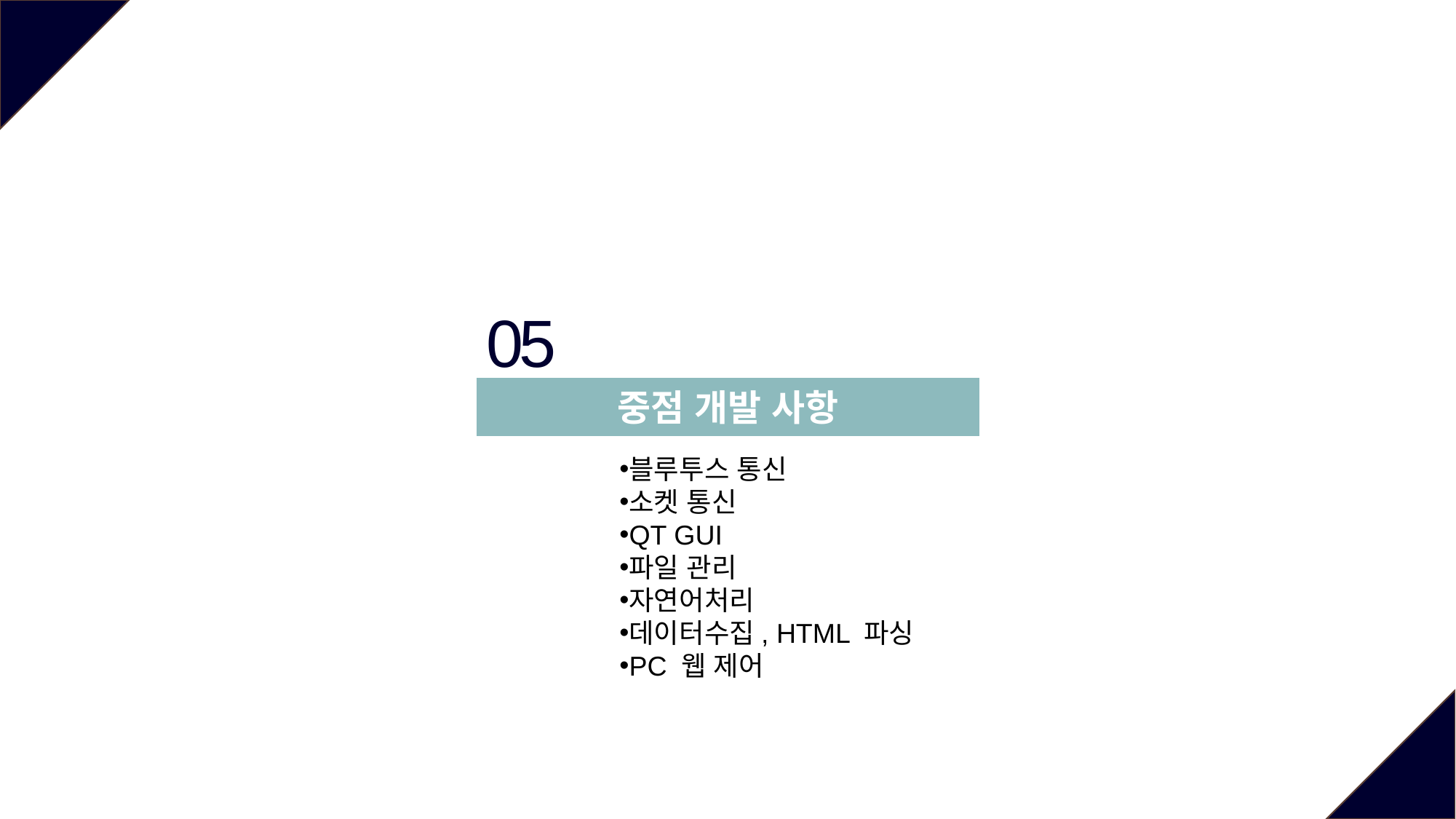

05
중점 개발 사항
블루투스 통신
소켓 통신
QT GUI
파일 관리
자연어처리
데이터수집, HTML 파싱
PC 웹 제어